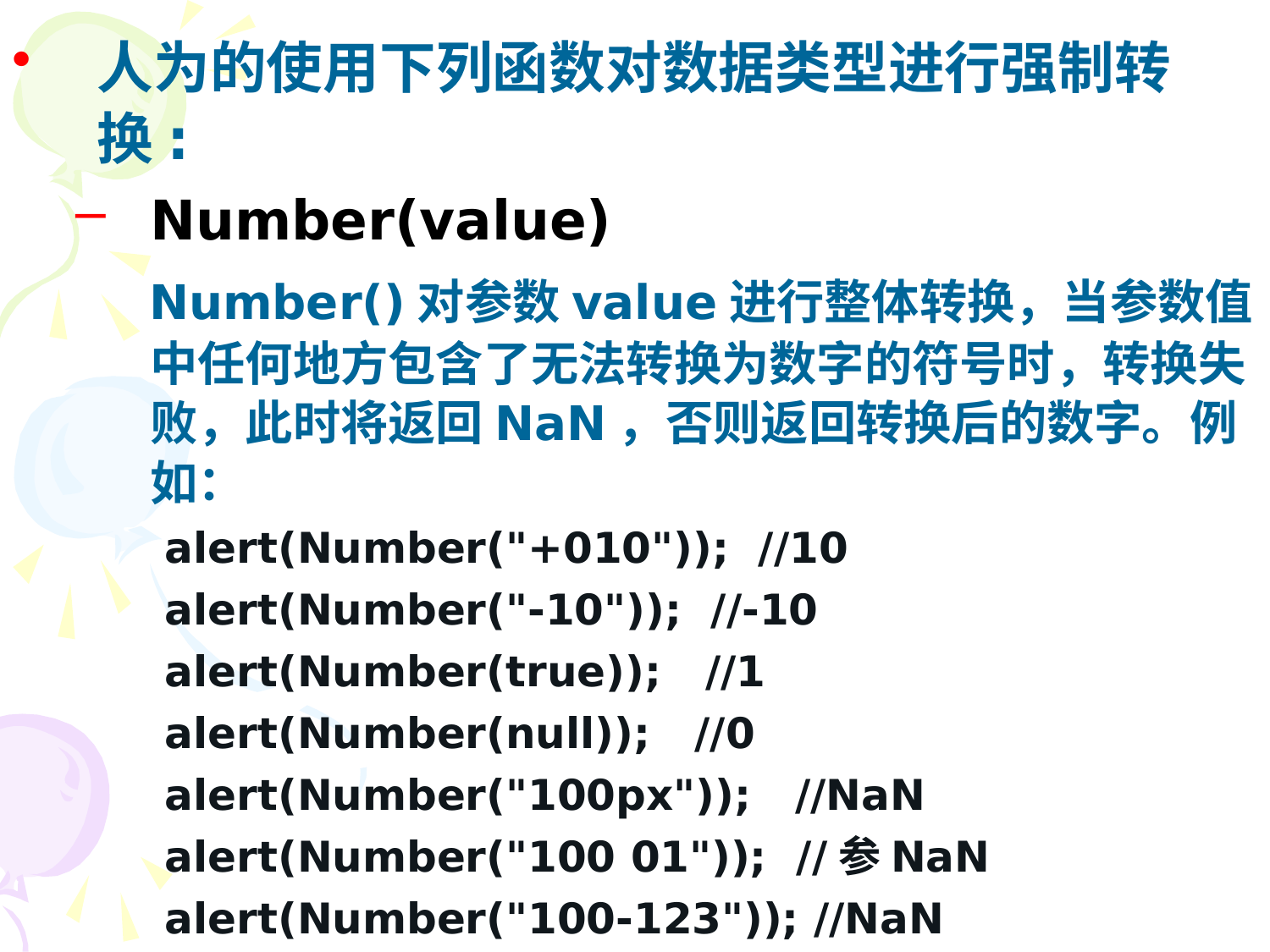

人为的使用下列函数对数据类型进行强制转换:
Number(value)
    Number()对参数value进行整体转换，当参数值中任何地方包含了无法转换为数字的符号时，转换失败，此时将返回NaN，否则返回转换后的数字。例如：
      alert(Number("+010"));  //10
      alert(Number("-10"));  //-10
      alert(Number(true));   //1
      alert(Number(null));   //0
      alert(Number("100px"));   //NaN
      alert(Number("100 01"));  //参NaN
      alert(Number("100-123")); //NaN